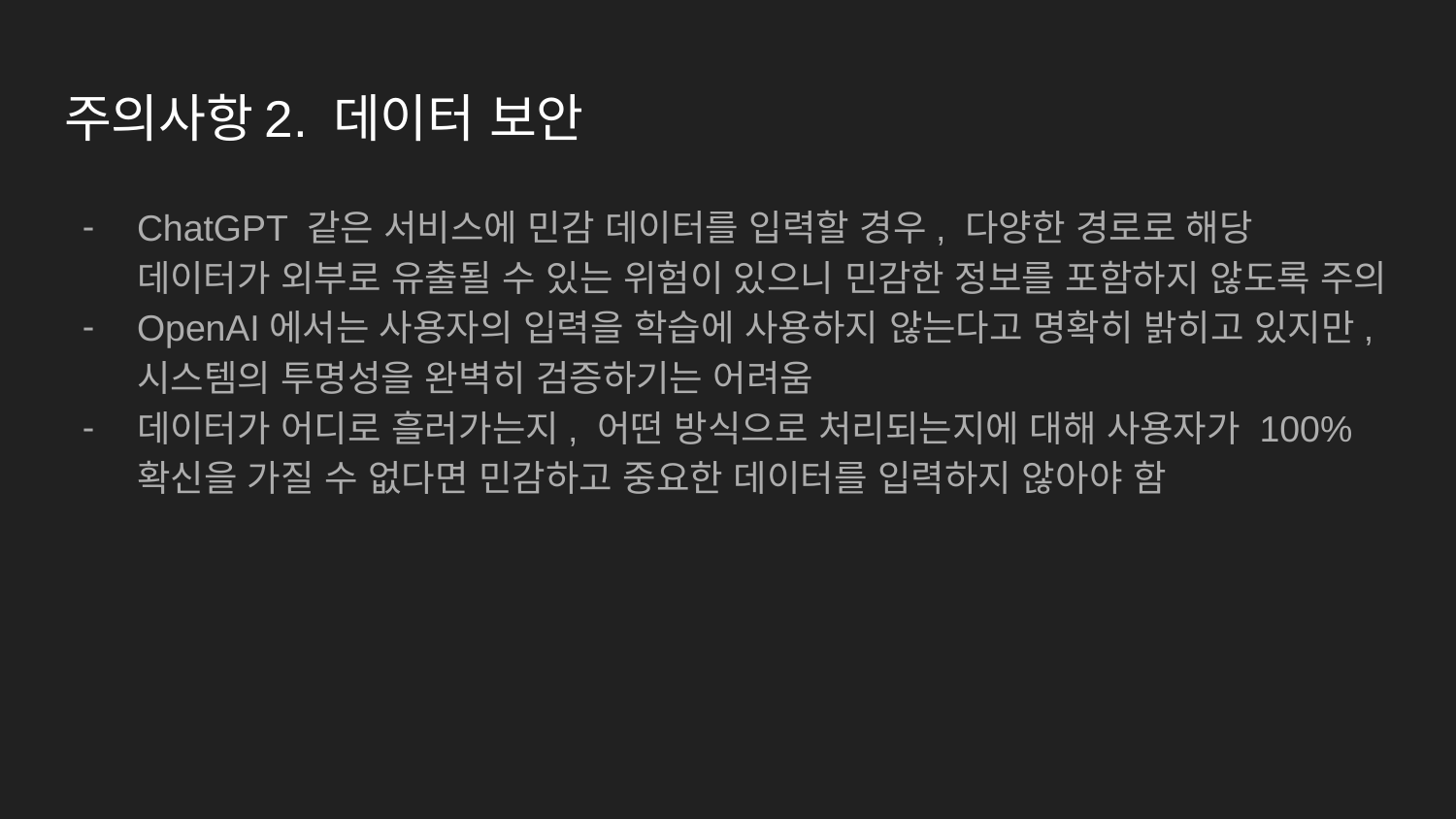

# 주의사항2. 데이터 보안
ChatGPT 같은 서비스에 민감 데이터를 입력할 경우, 다양한 경로로 해당 데이터가 외부로 유출될 수 있는 위험이 있으니 민감한 정보를 포함하지 않도록 주의
OpenAI에서는 사용자의 입력을 학습에 사용하지 않는다고 명확히 밝히고 있지만, 시스템의 투명성을 완벽히 검증하기는 어려움
데이터가 어디로 흘러가는지, 어떤 방식으로 처리되는지에 대해 사용자가 100% 확신을 가질 수 없다면 민감하고 중요한 데이터를 입력하지 않아야 함